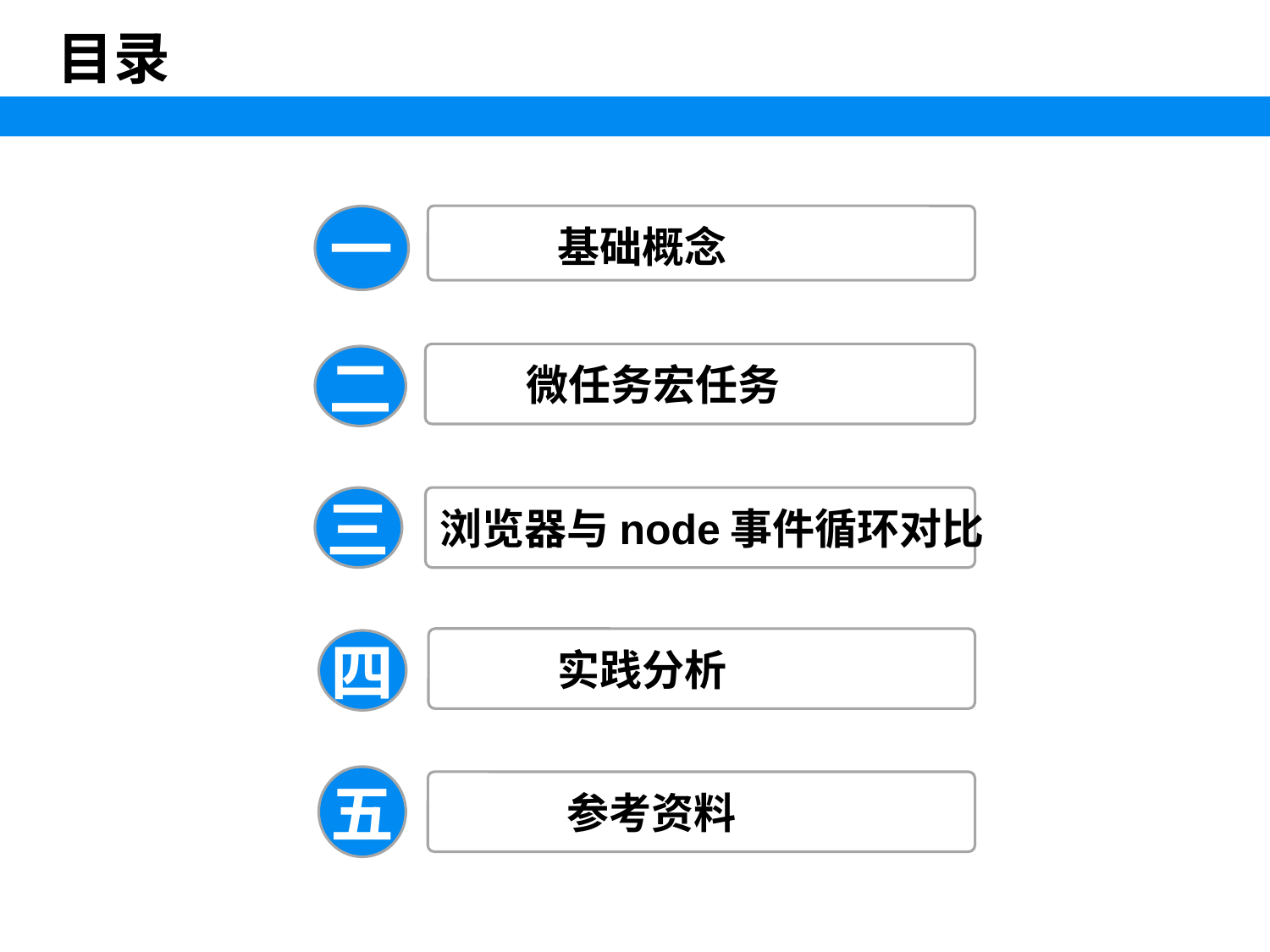

目录

一
          基础概念
        微任务宏任务
二
三

浏览器与node事件循环对比

四
           实践分析
五
            参考资料